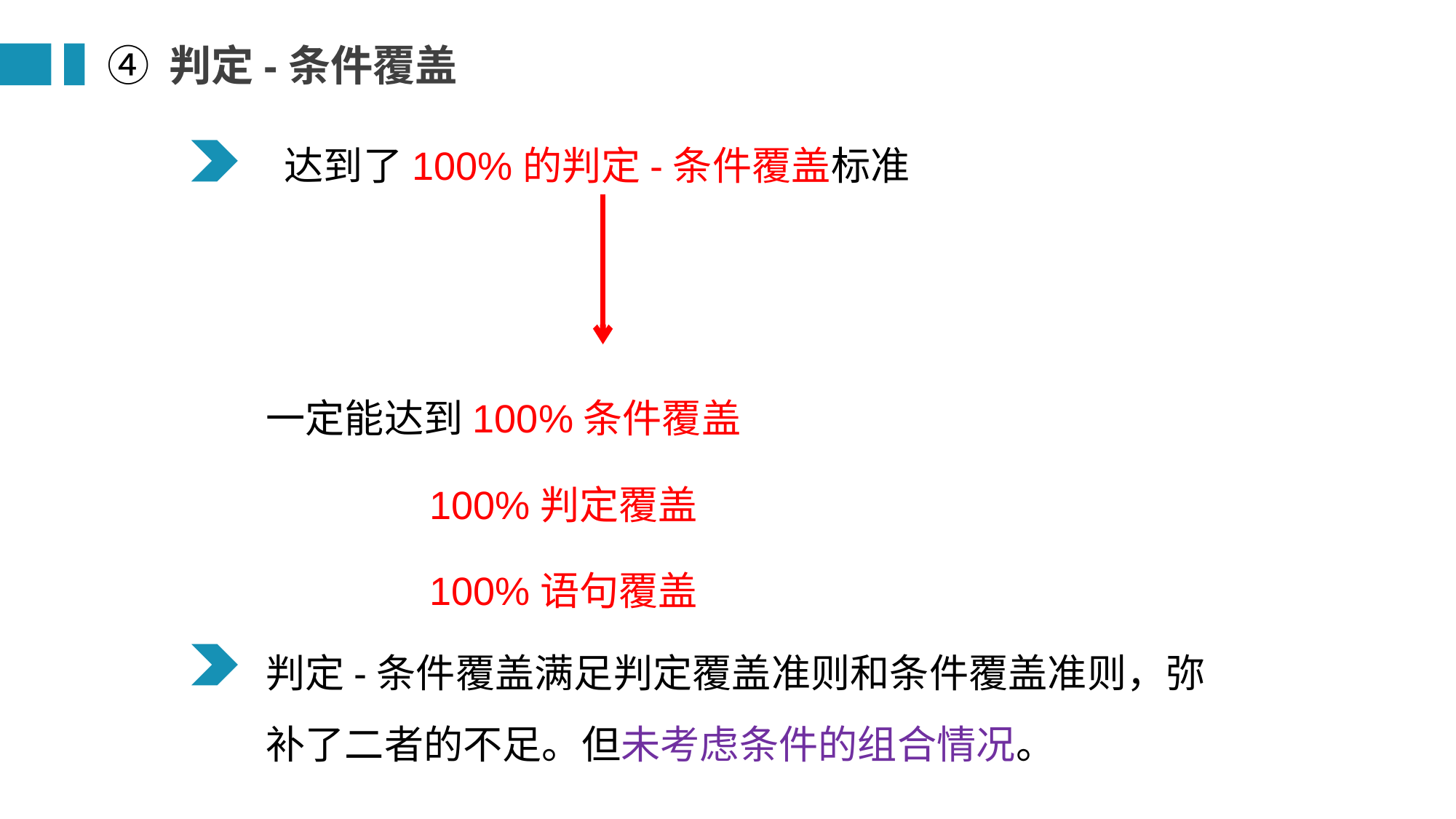

④ 判定-条件覆盖

 达到了100%的判定-条件覆盖标准

一定能达到100%条件覆盖
               100%判定覆盖
               100%语句覆盖

判定-条件覆盖满足判定覆盖准则和条件覆盖准则，弥补了二者的不足。但未考虑条件的组合情况。

70